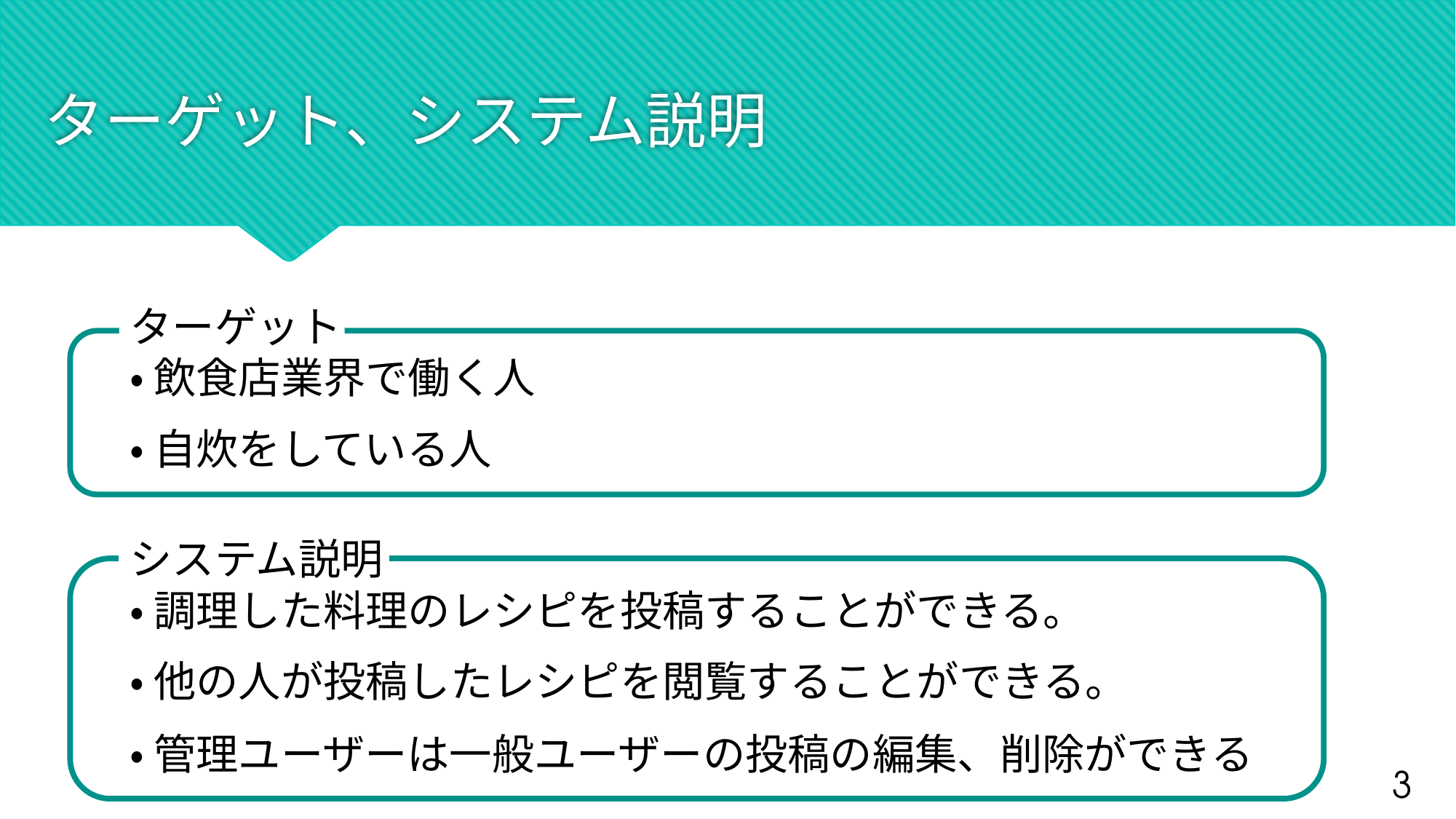

# ターゲット、システム説明
ターゲット
・ 飲食店業界で働く人

・ 自炊をしている人

システム説明
・ 調理した料理のレシピを投稿することができる。
・ 他の人が投稿したレシピを閲覧することができる。
・ 管理ユーザーは一般ユーザーの投稿の編集、削除ができる

3